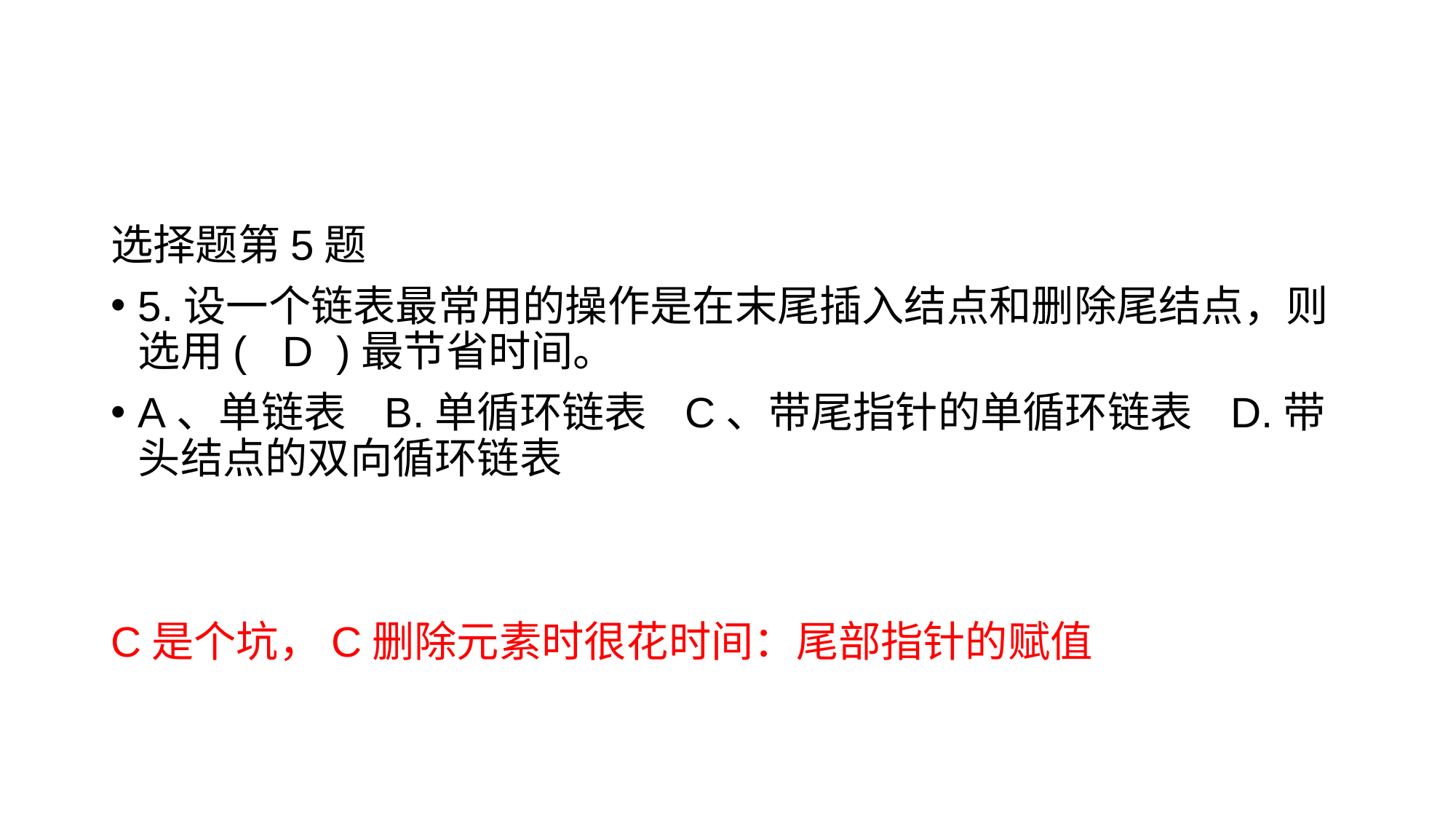

#
选择题第5题
5.设一个链表最常用的操作是在末尾插入结点和删除尾结点，则选用(   D  )最节省时间。
A、单链表   B.单循环链表   C、带尾指针的单循环链表   D.带头结点的双向循环链表

C是个坑，C删除元素时很花时间：尾部指针的赋值